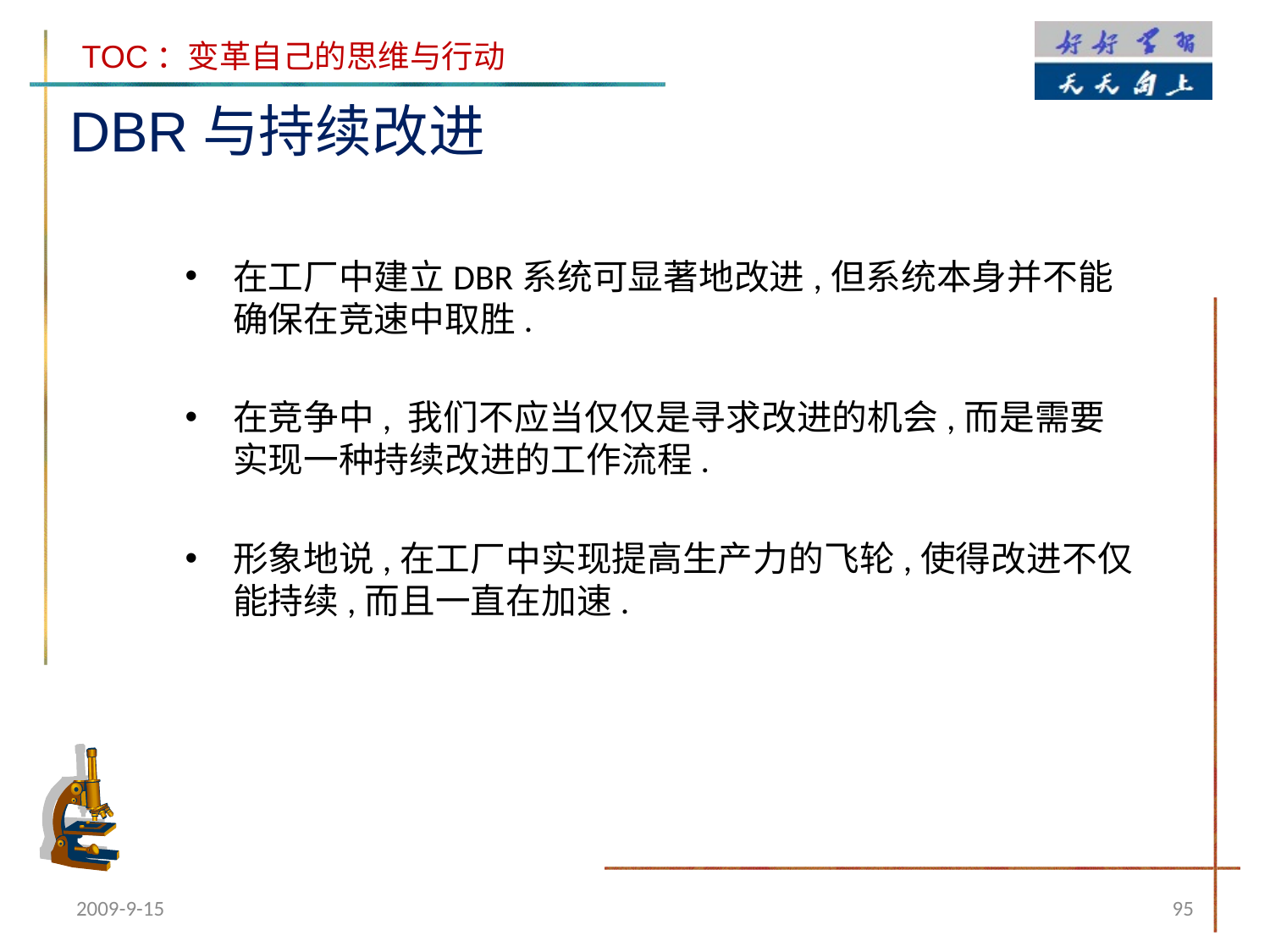

DBR与持续改进
在工厂中建立DBR系统可显著地改进,但系统本身并不能确保在竞速中取胜.

在竞争中, 我们不应当仅仅是寻求改进的机会,而是需要实现一种持续改进的工作流程.

形象地说,在工厂中实现提高生产力的飞轮,使得改进不仅能持续,而且一直在加速.
2009-9-15
95